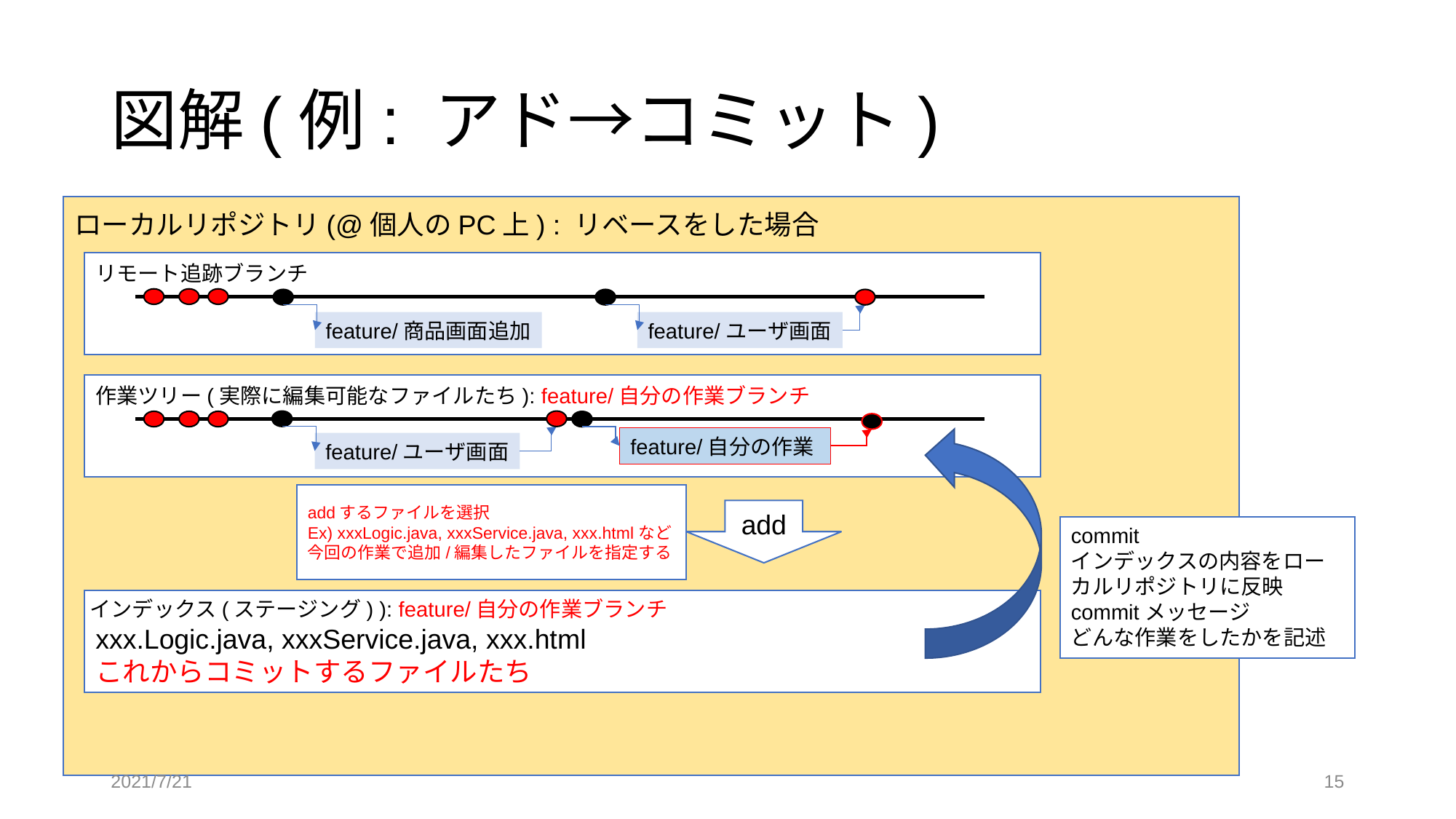

# 図解(例: アド→コミット)

ローカルリポジトリ(@個人のPC上) : リベースをした場合

リモート追跡ブランチ

feature/商品画面追加
feature/ユーザ画面

作業ツリー(実際に編集可能なファイルたち): feature/自分の作業ブランチ

feature/自分の作業
feature/ユーザ画面
addするファイルを選択
Ex) xxxLogic.java, xxxService.java, xxx.htmlなど
今回の作業で追加/編集したファイルを指定する
add
commit
インデックスの内容をローカルリポジトリに反映
commitメッセージ
どんな作業をしたかを記述
インデックス(ステージング) ): feature/自分の作業ブランチ
xxx.Logic.java, xxxService.java, xxx.html
これからコミットするファイルたち
2021/7/21
15